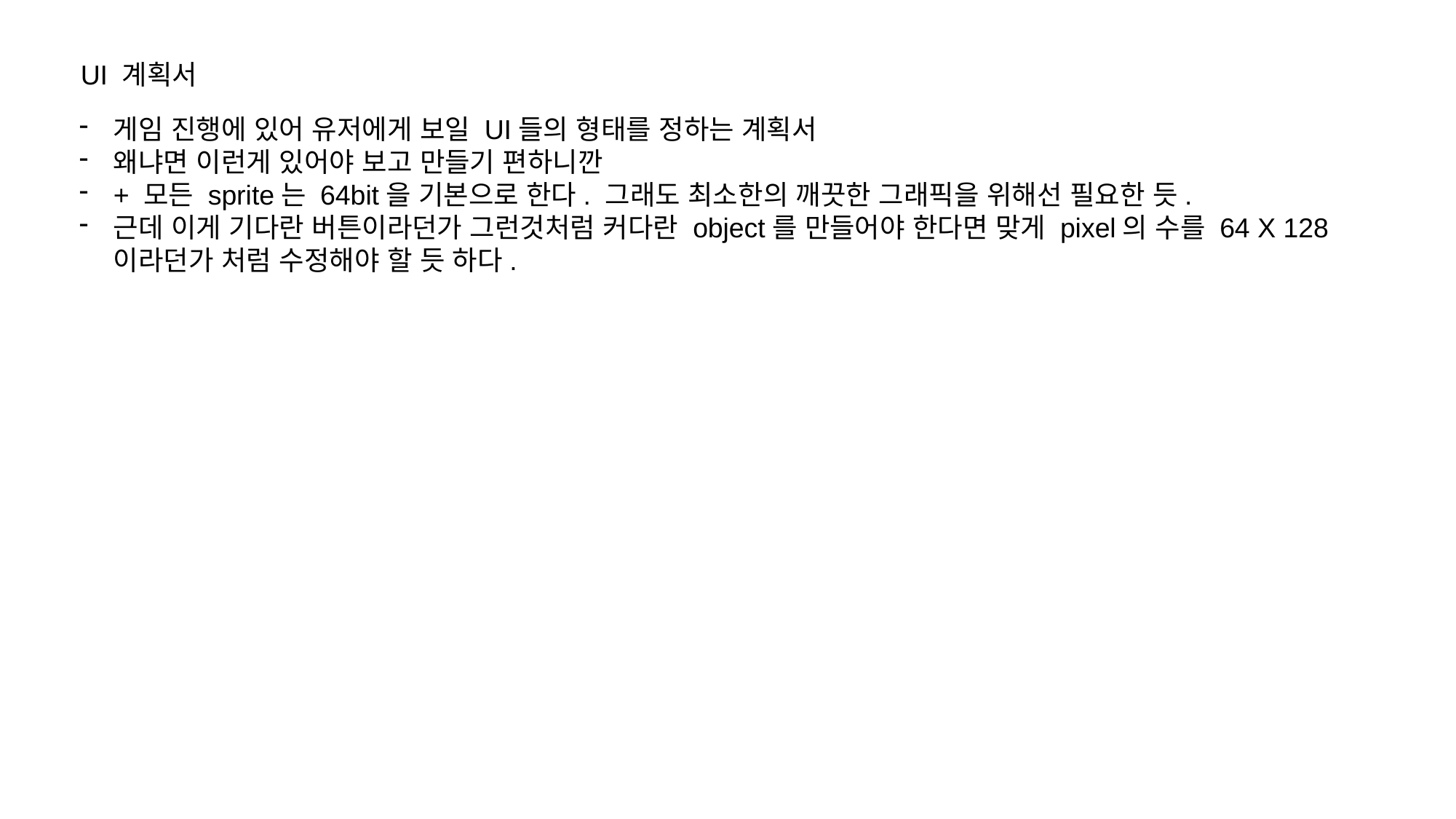

UI 계획서
게임 진행에 있어 유저에게 보일 UI들의 형태를 정하는 계획서
왜냐면 이런게 있어야 보고 만들기 편하니깐
+ 모든 sprite는 64bit을 기본으로 한다. 그래도 최소한의 깨끗한 그래픽을 위해선 필요한 듯.
근데 이게 기다란 버튼이라던가 그런것처럼 커다란 object를 만들어야 한다면 맞게 pixel의 수를 64 X 128이라던가 처럼 수정해야 할 듯 하다.